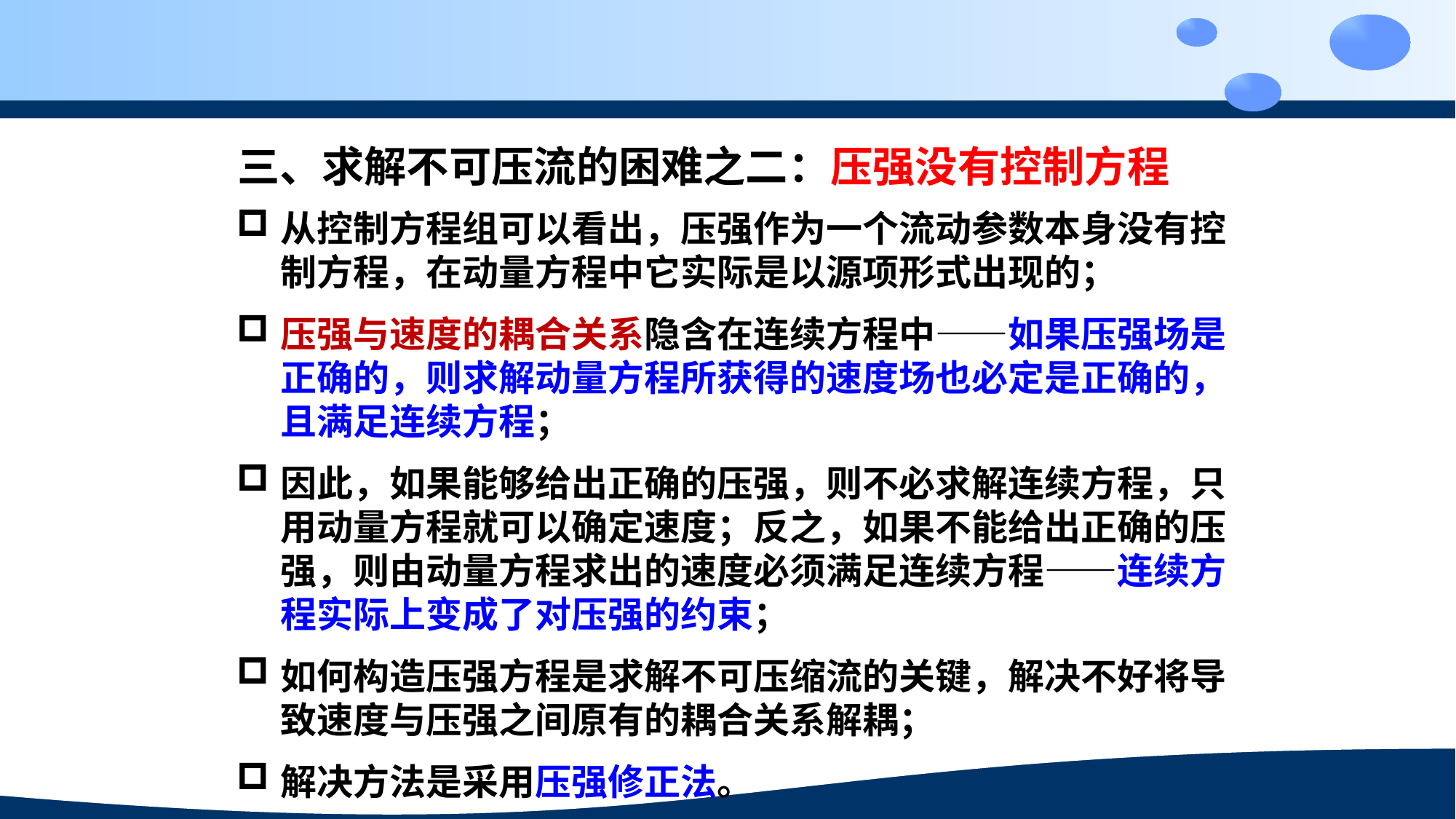

三、求解不可压流的困难之二：压强没有控制方程
从控制方程组可以看出，压强作为一个流动参数本身没有控制方程，在动量方程中它实际是以源项形式出现的；
压强与速度的耦合关系隐含在连续方程中——如果压强场是正确的，则求解动量方程所获得的速度场也必定是正确的，且满足连续方程；
因此，如果能够给出正确的压强，则不必求解连续方程，只用动量方程就可以确定速度；反之，如果不能给出正确的压强，则由动量方程求出的速度必须满足连续方程——连续方程实际上变成了对压强的约束；
如何构造压强方程是求解不可压缩流的关键，解决不好将导致速度与压强之间原有的耦合关系解耦；
解决方法是采用压强修正法。